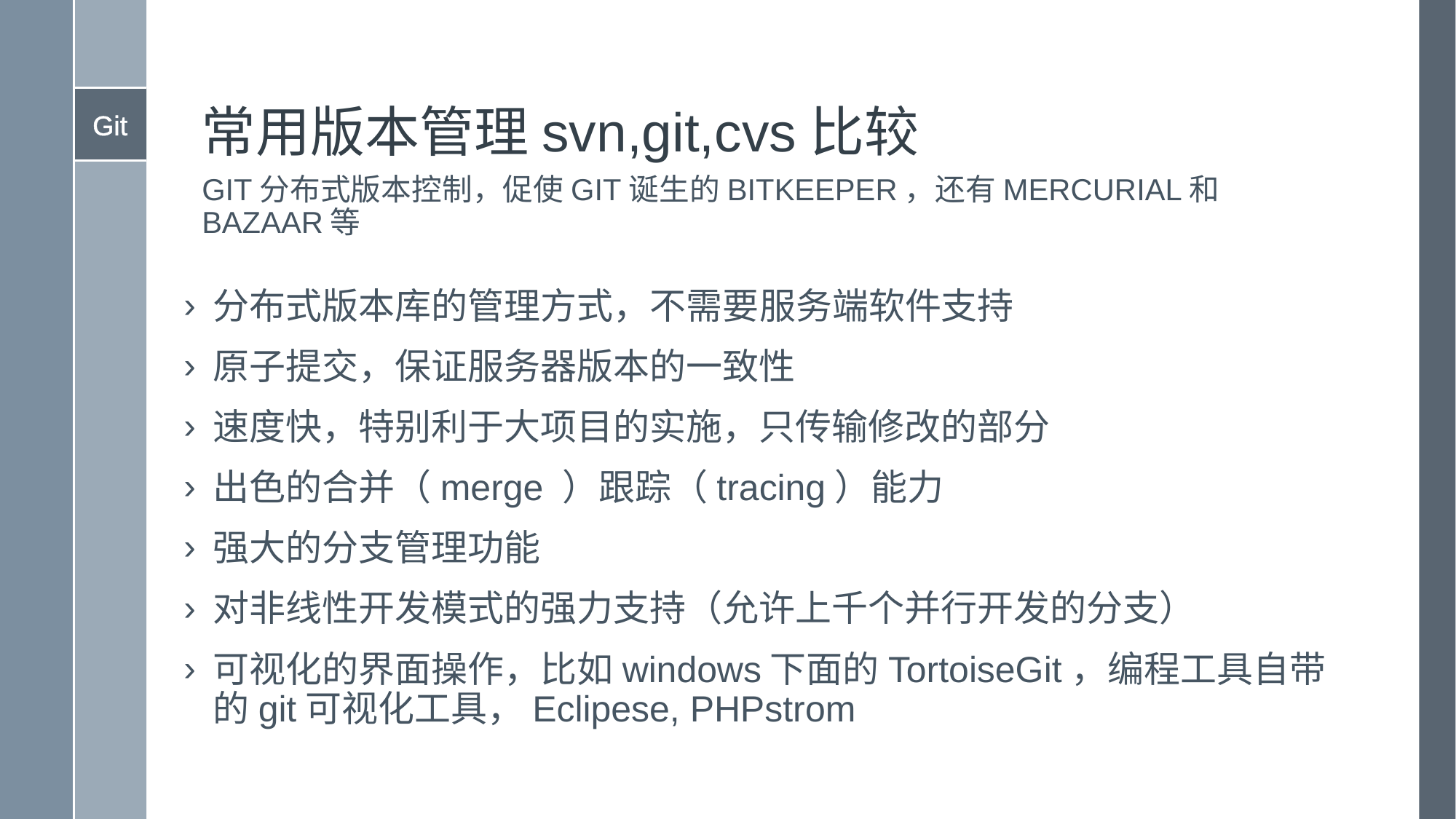

# 常用版本管理svn,git,cvs比较
Git分布式版本控制，促使Git诞生的BitKeeper，还有Mercurial和Bazaar等
分布式版本库的管理方式，不需要服务端软件支持
原子提交，保证服务器版本的一致性
速度快，特别利于大项目的实施，只传输修改的部分
出色的合并（merge ）跟踪（tracing）能力
强大的分支管理功能
对非线性开发模式的强力支持（允许上千个并行开发的分支）
可视化的界面操作，比如windows下面的TortoiseGit，编程工具自带的git可视化工具，Eclipese, PHPstrom